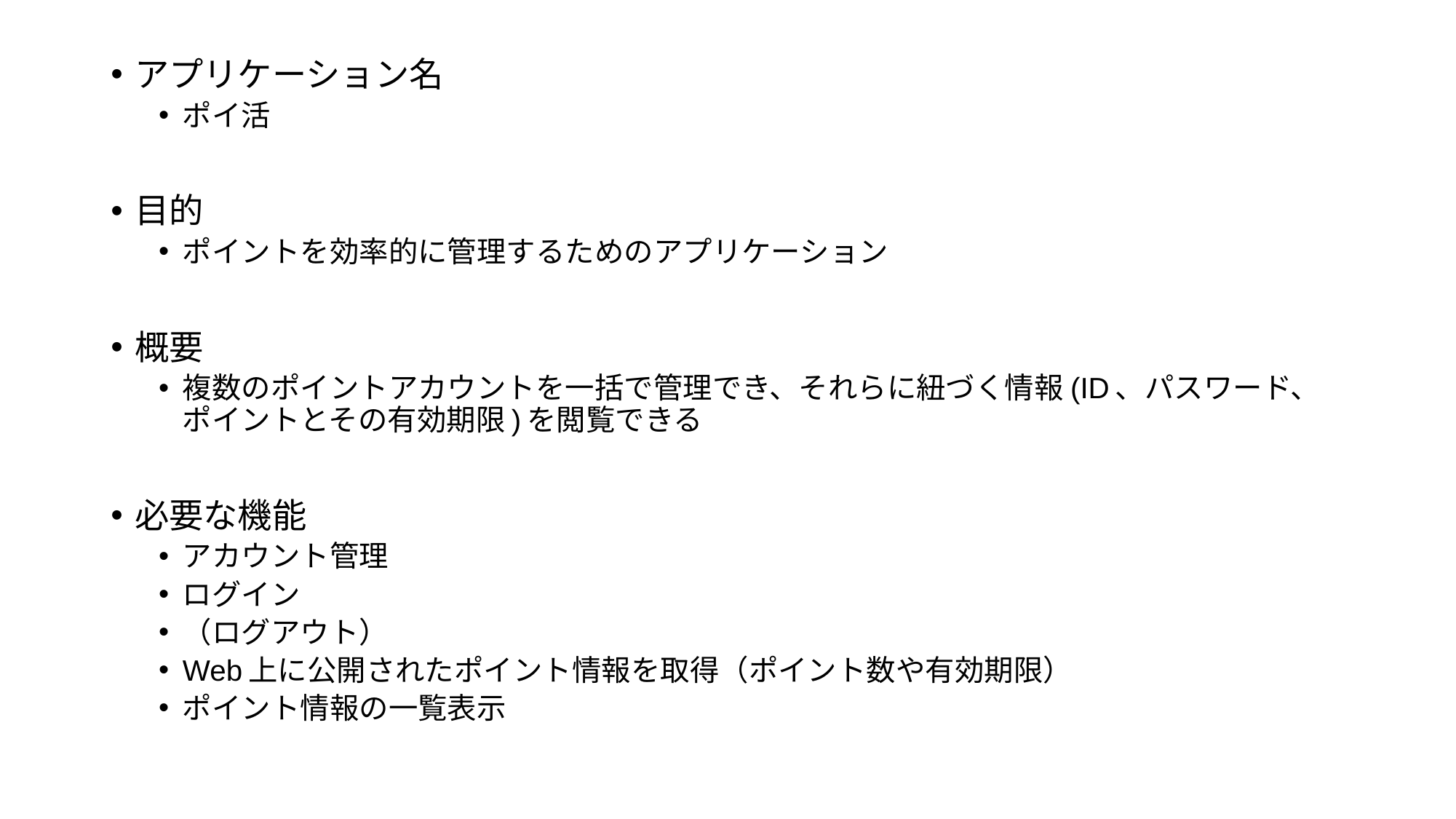

アプリケーション名
ポイ活

目的
ポイントを効率的に管理するためのアプリケーション

概要
複数のポイントアカウントを一括で管理でき、それらに紐づく情報(ID、パスワード、ポイントとその有効期限)を閲覧できる

必要な機能
アカウント管理
ログイン
（ログアウト）
Web上に公開されたポイント情報を取得（ポイント数や有効期限）
ポイント情報の一覧表示